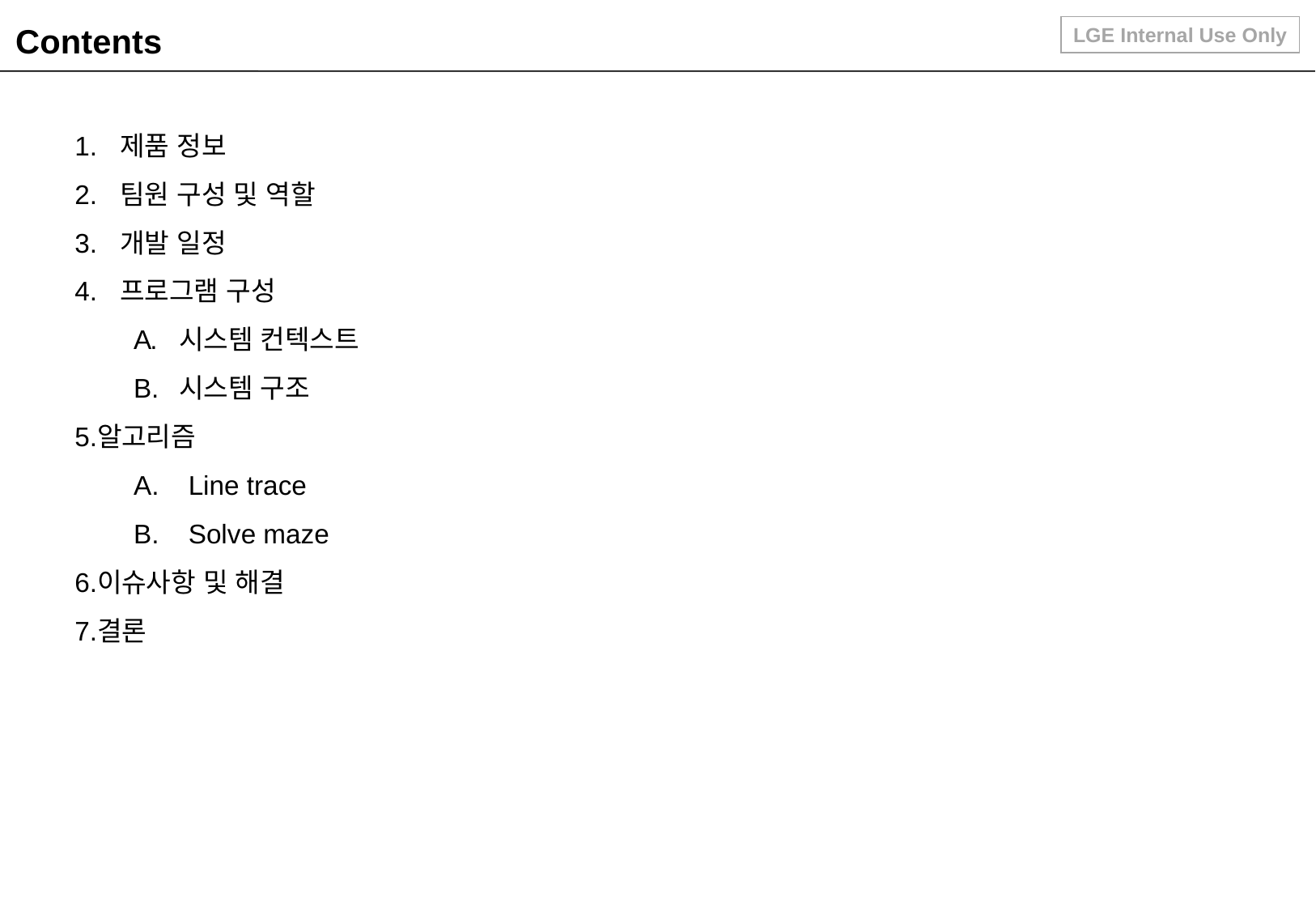

Contents
제품 정보
팀원 구성 및 역할
개발 일정
프로그램 구성
시스템 컨텍스트
시스템 구조
알고리즘
Line trace
Solve maze
이슈사항 및 해결
결론